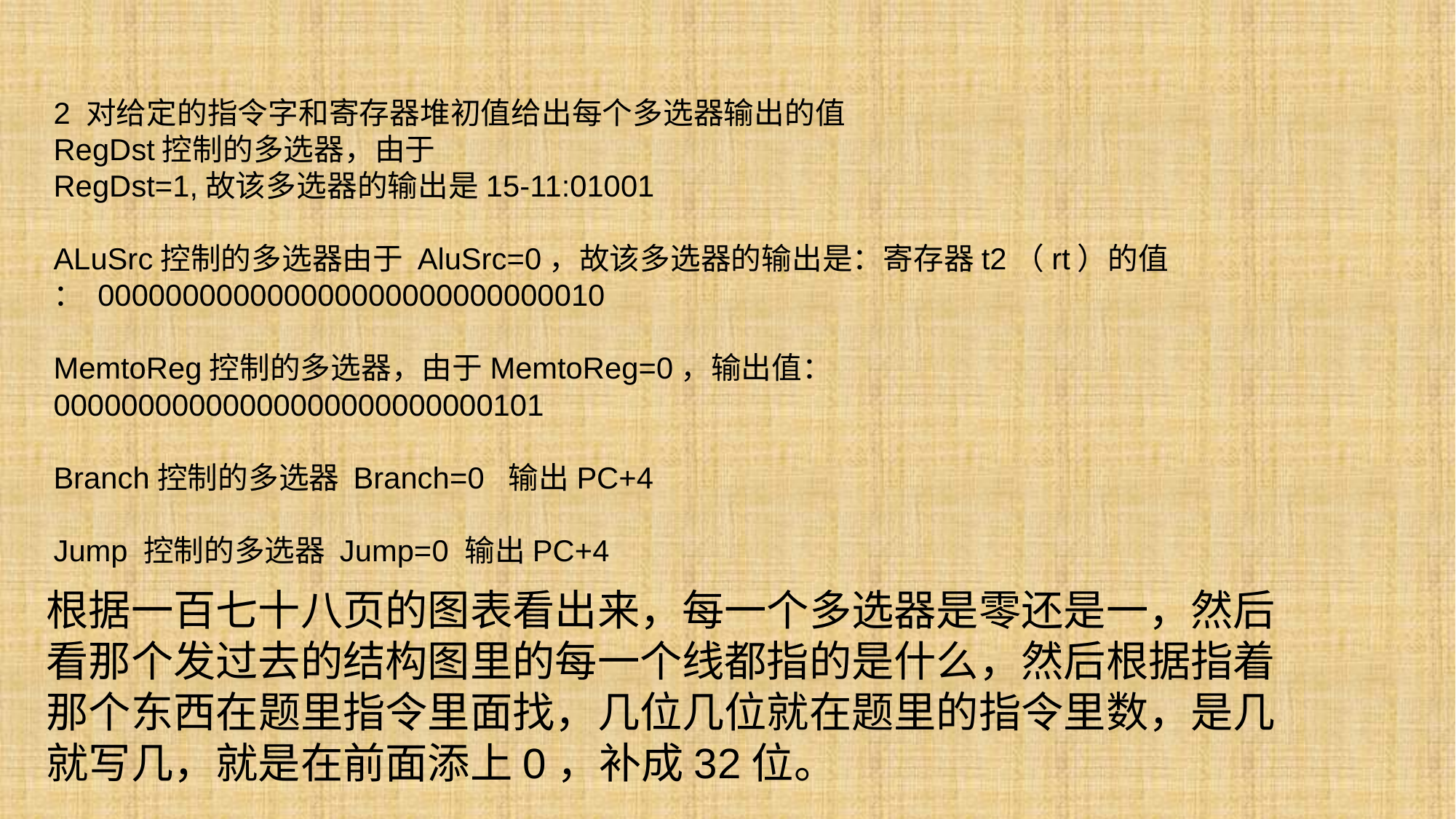

2 对给定的指令字和寄存器堆初值给出每个多选器输出的值
RegDst控制的多选器，由于
RegDst=1,故该多选器的输出是15-11:01001

ALuSrc控制的多选器由于 AluSrc=0，故该多选器的输出是：寄存器t2（rt）的值
： 000000000000000000000000000010

MemtoReg控制的多选器，由于MemtoReg=0，输出值：
00000000000000000000000000101

Branch控制的多选器 Branch=0  输出PC+4

Jump 控制的多选器 Jump=0 输出PC+4
根据一百七十八页的图表看出来，每一个多选器是零还是一，然后看那个发过去的结构图里的每一个线都指的是什么，然后根据指着那个东西在题里指令里面找，几位几位就在题里的指令里数，是几就写几，就是在前面添上0，补成32位。